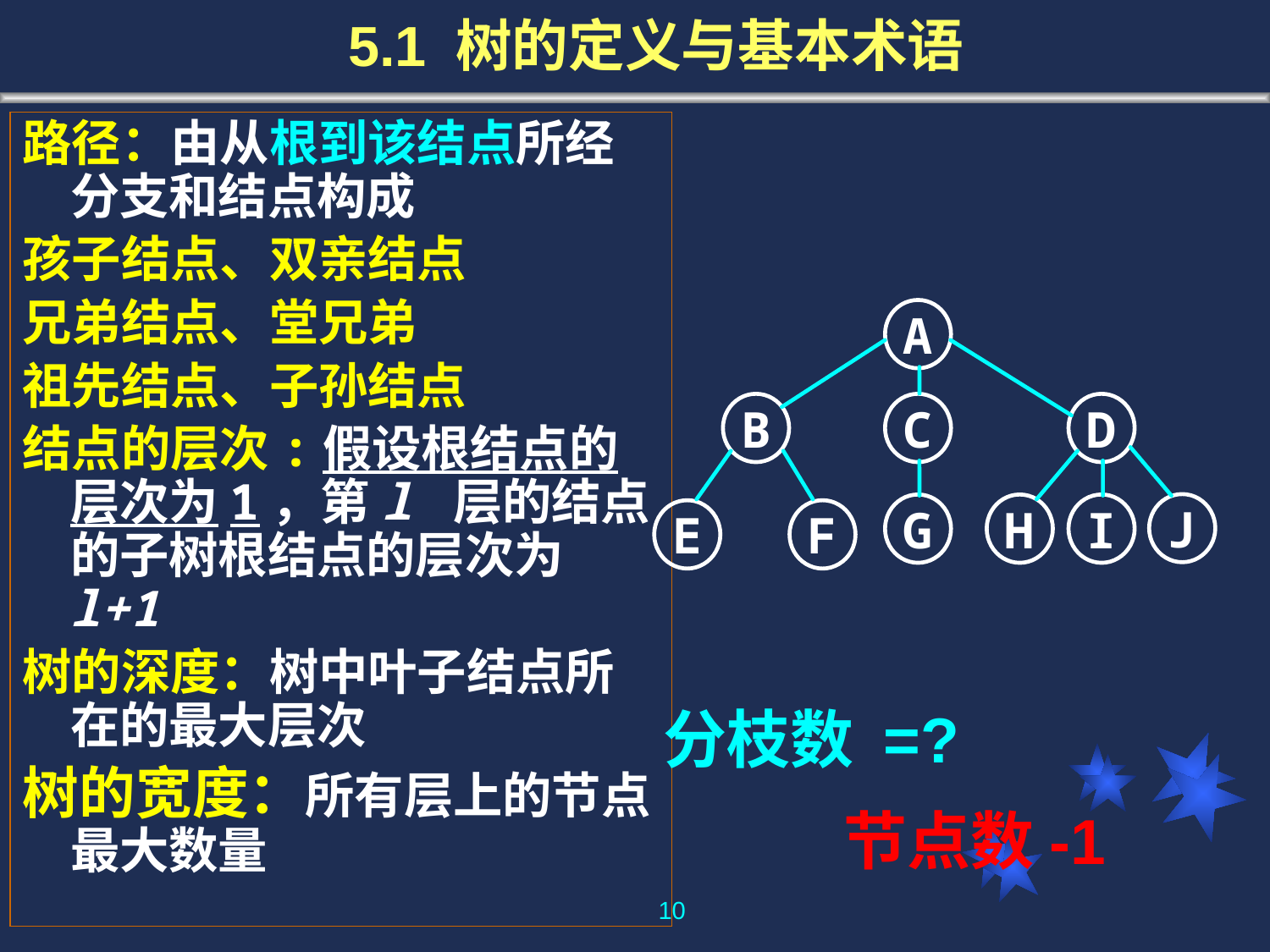

5.1 树的定义与基本术语
路径：由从根到该结点所经分支和结点构成
孩子结点、双亲结点
兄弟结点、堂兄弟
祖先结点、子孙结点
结点的层次:假设根结点的层次为1，第l 层的结点的子树根结点的层次为l+1
树的深度：树中叶子结点所在的最大层次
树的宽度：所有层上的节点最大数量

A

B
C
D

J
G
H
I
E
F
分枝数 =?
节点数-1
10